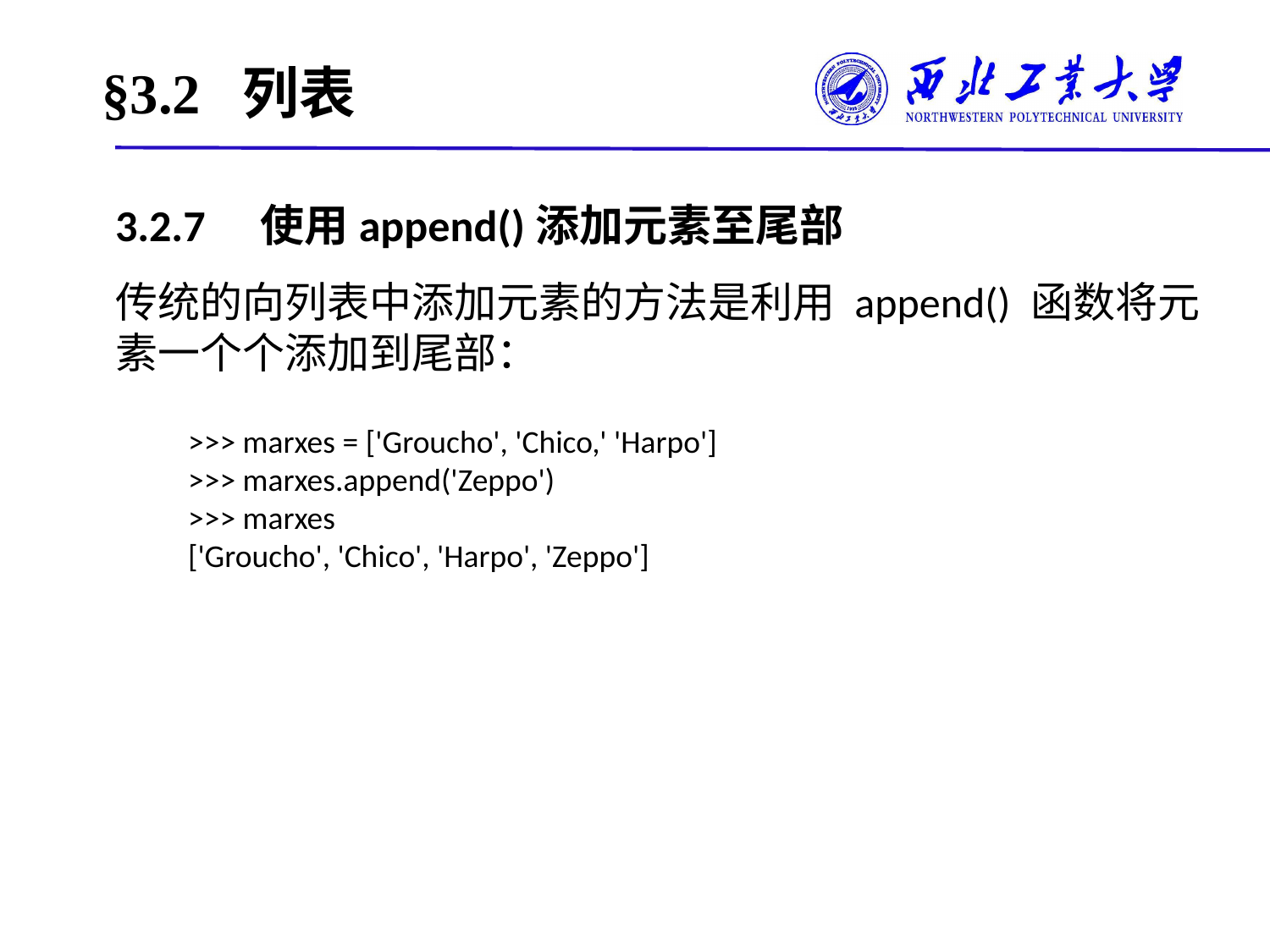

# §3.2  列表
3.2.7　使用append()添加元素至尾部

传统的向列表中添加元素的方法是利用 append() 函数将元素一个个添加到尾部：
>>> marxes = ['Groucho', 'Chico,' 'Harpo']
>>> marxes.append('Zeppo')
>>> marxes
['Groucho', 'Chico', 'Harpo', 'Zeppo']